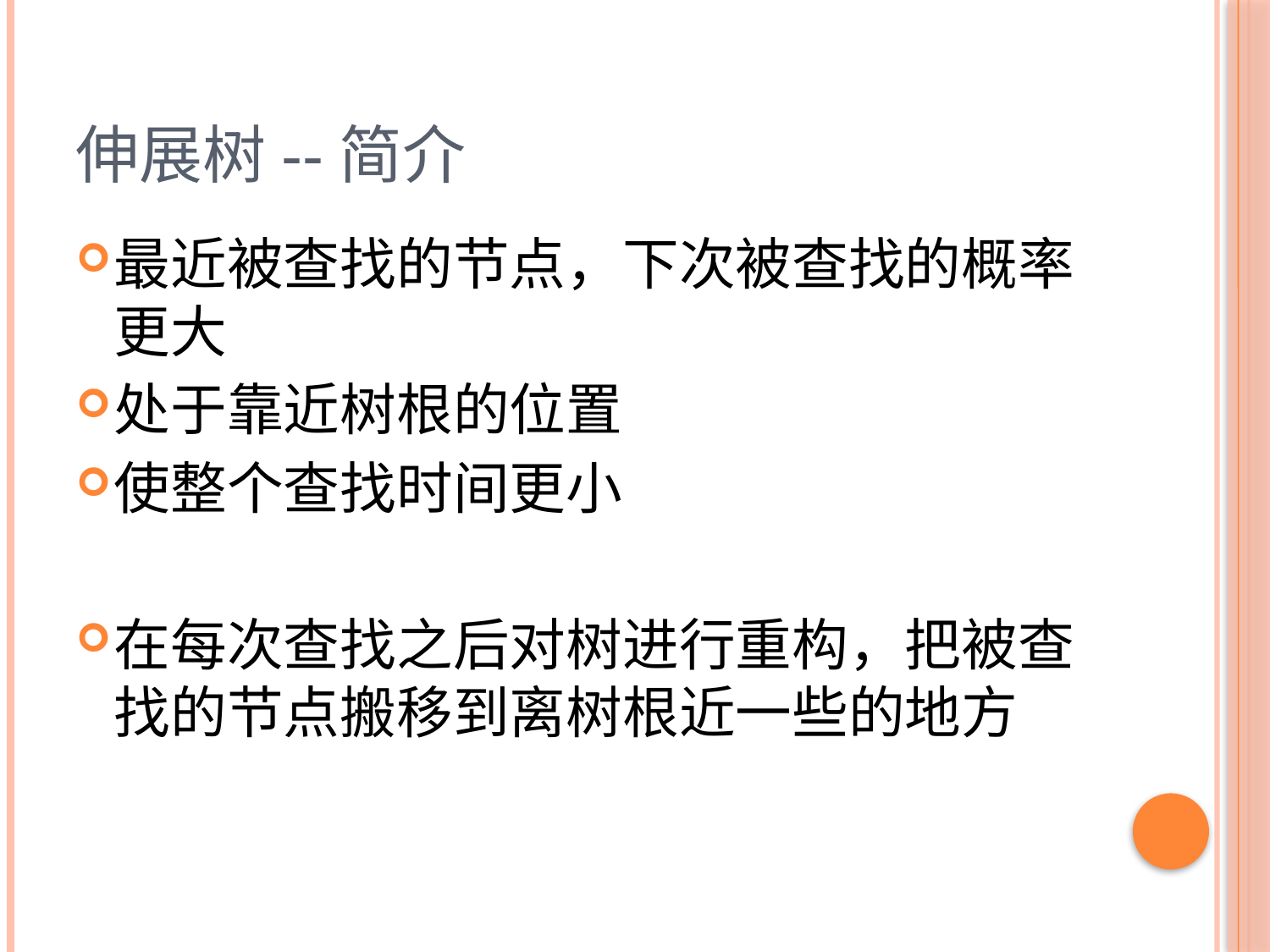

# 伸展树--简介
最近被查找的节点，下次被查找的概率更大
处于靠近树根的位置
使整个查找时间更小

在每次查找之后对树进行重构，把被查找的节点搬移到离树根近一些的地方